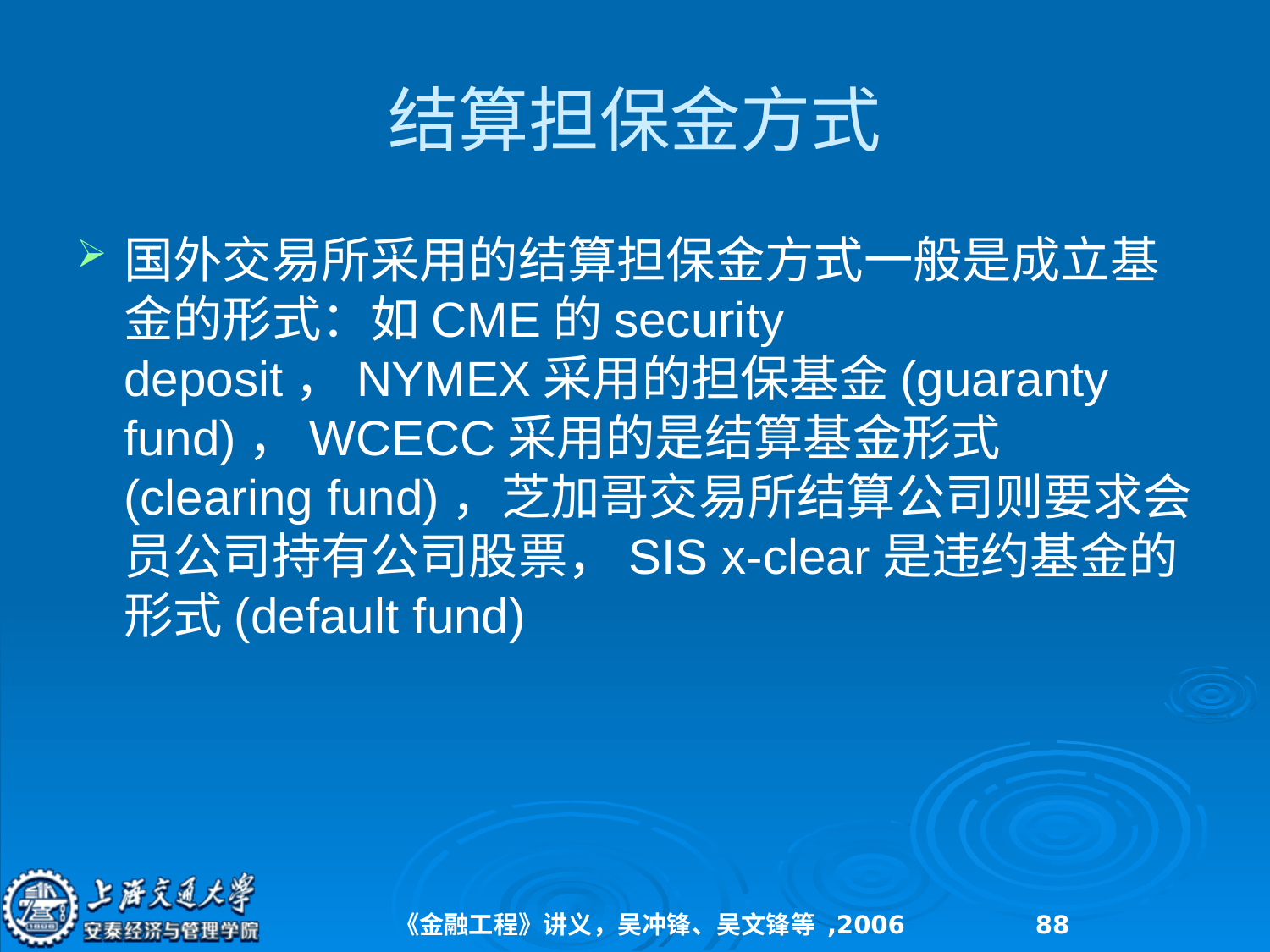

# 结算担保金方式
国外交易所采用的结算担保金方式一般是成立基金的形式：如CME的security deposit，NYMEX采用的担保基金(guaranty fund)，WCECC采用的是结算基金形式(clearing fund)，芝加哥交易所结算公司则要求会员公司持有公司股票，SIS x-clear是违约基金的形式(default fund)